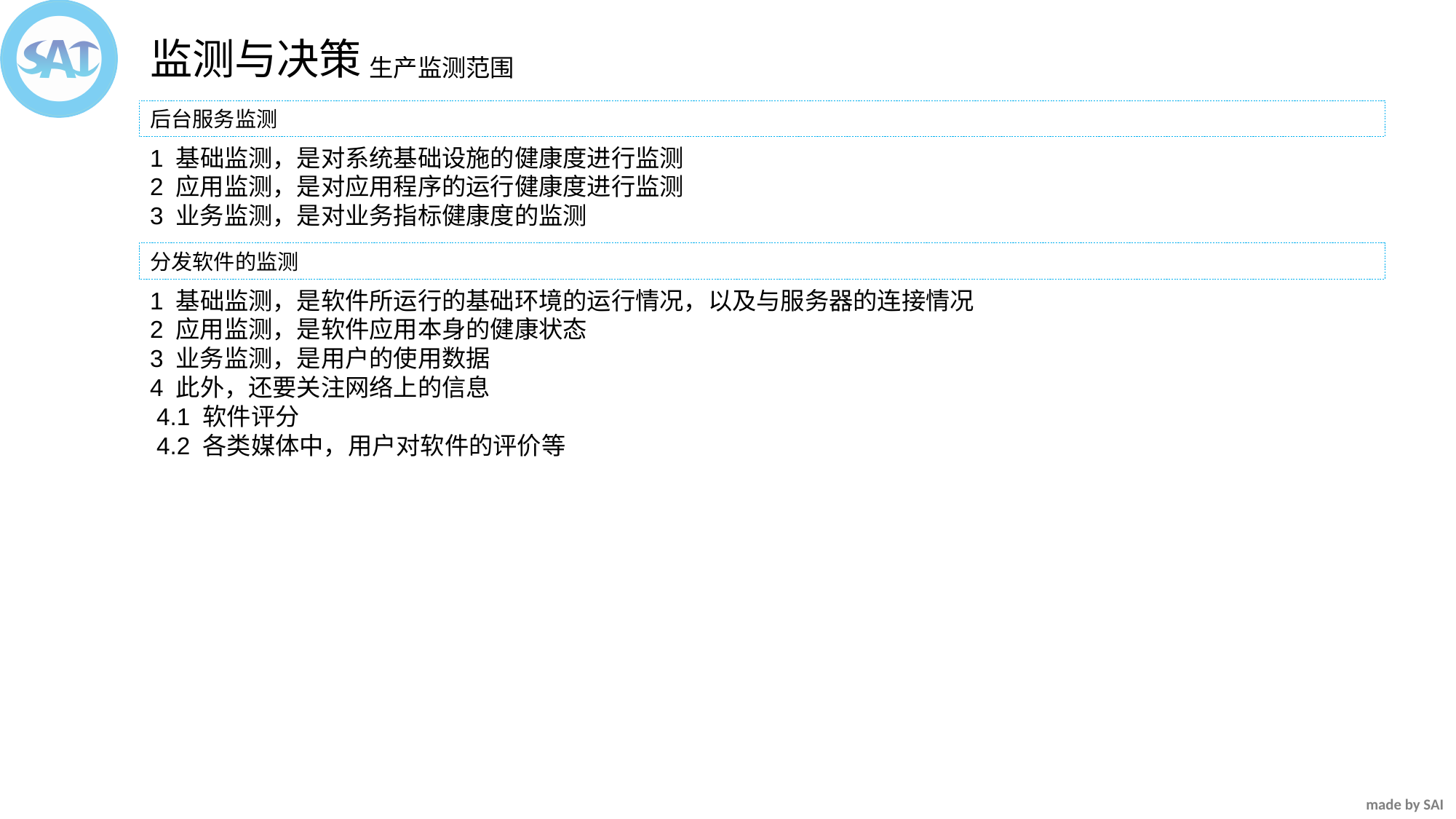

监测与决策
生产监测范围
后台服务监测
1 基础监测，是对系统基础设施的健康度进行监测
2 应用监测，是对应用程序的运行健康度进行监测
3 业务监测，是对业务指标健康度的监测
分发软件的监测
1 基础监测，是软件所运行的基础环境的运行情况，以及与服务器的连接情况
2 应用监测，是软件应用本身的健康状态
3 业务监测，是用户的使用数据
4 此外，还要关注网络上的信息
 4.1 软件评分
 4.2 各类媒体中，用户对软件的评价等